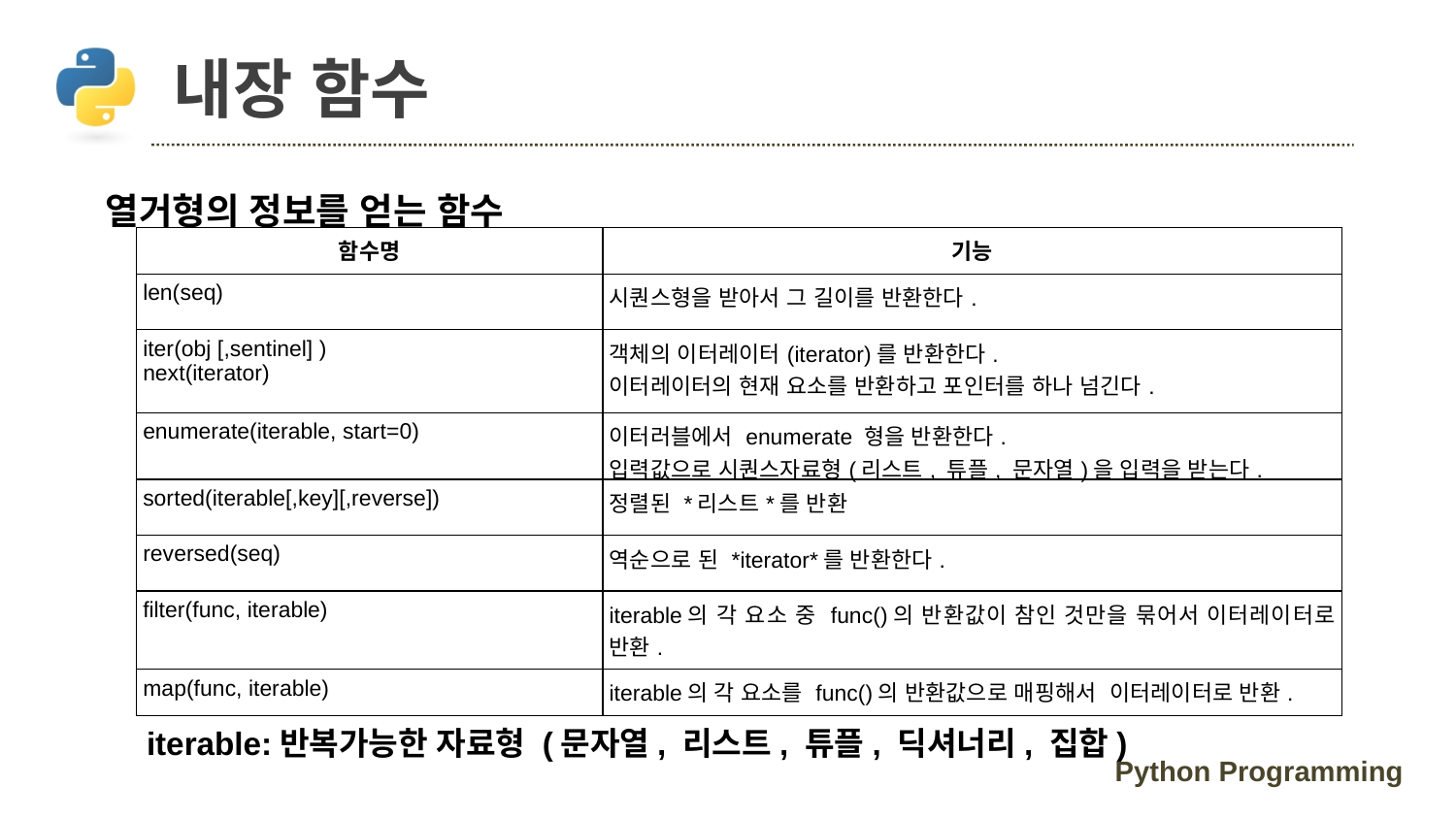

# 내장 함수
열거형의 정보를 얻는 함수
| 함수명 | 기능 |
| --- | --- |
| len(seq) | 시퀀스형을 받아서 그 길이를 반환한다. |
| iter(obj [,sentinel] ) next(iterator) | 객체의 이터레이터(iterator)를 반환한다. 이터레이터의 현재 요소를 반환하고 포인터를 하나 넘긴다. |
| enumerate(iterable, start=0) | 이터러블에서 enumerate 형을 반환한다. 입력값으로 시퀀스자료형(리스트, 튜플, 문자열)을 입력을 받는다. |
| sorted(iterable[,key][,reverse]) | 정렬된 \*리스트\*를 반환 |
| reversed(seq) | 역순으로 된 \*iterator\*를 반환한다. |
| filter(func, iterable) | iterable의 각 요소 중 func()의 반환값이 참인 것만을 묶어서 이터레이터로 반환. |
| map(func, iterable) | iterable의 각 요소를 func()의 반환값으로 매핑해서  이터레이터로 반환. |
iterable:반복가능한 자료형 (문자열, 리스트, 튜플, 딕셔너리, 집합)